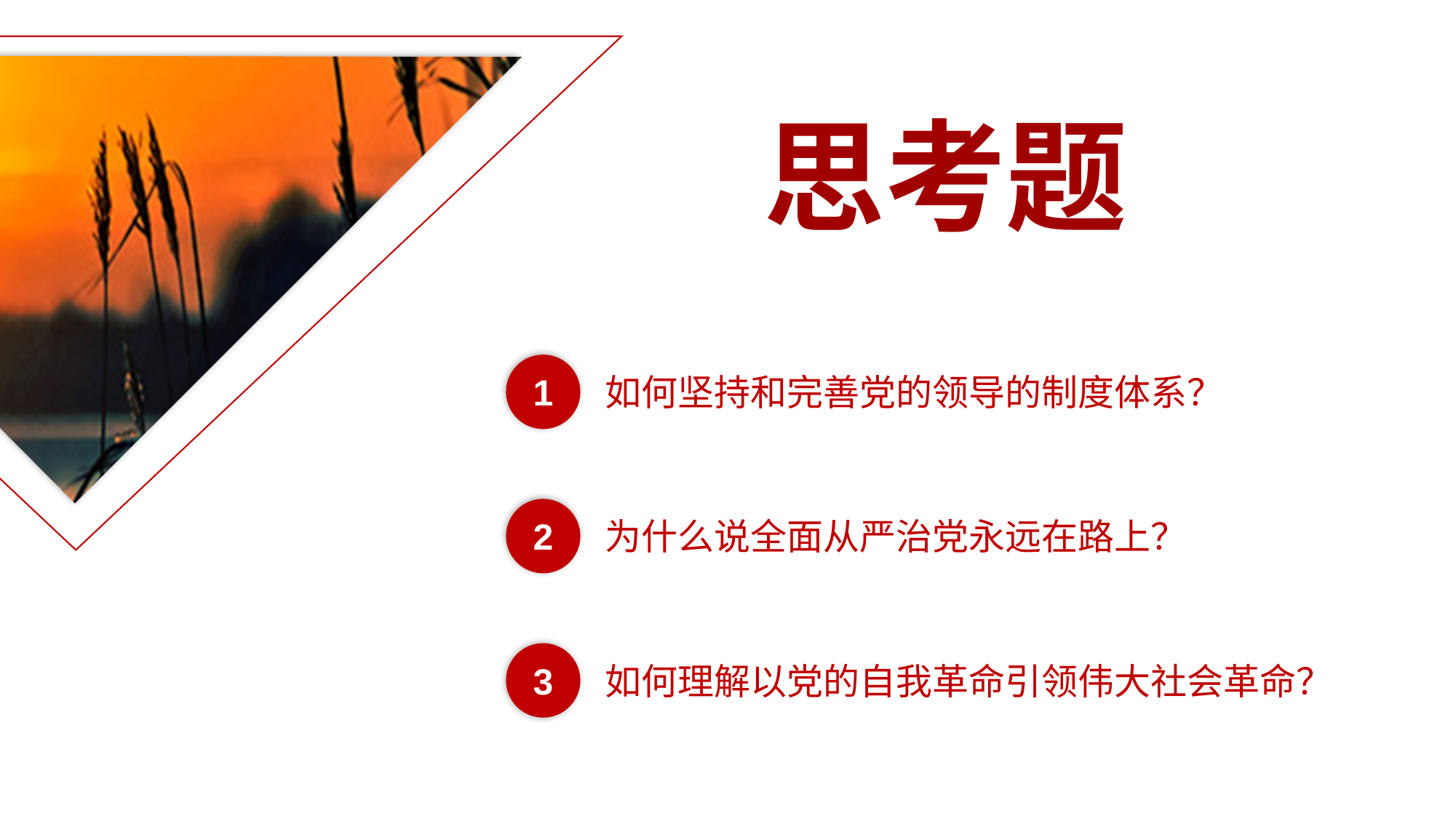

思考题

1
如何坚持和完善党的领导的制度体系？

2
为什么说全面从严治党永远在路上？

3
如何理解以党的自我革命引领伟大社会革命？